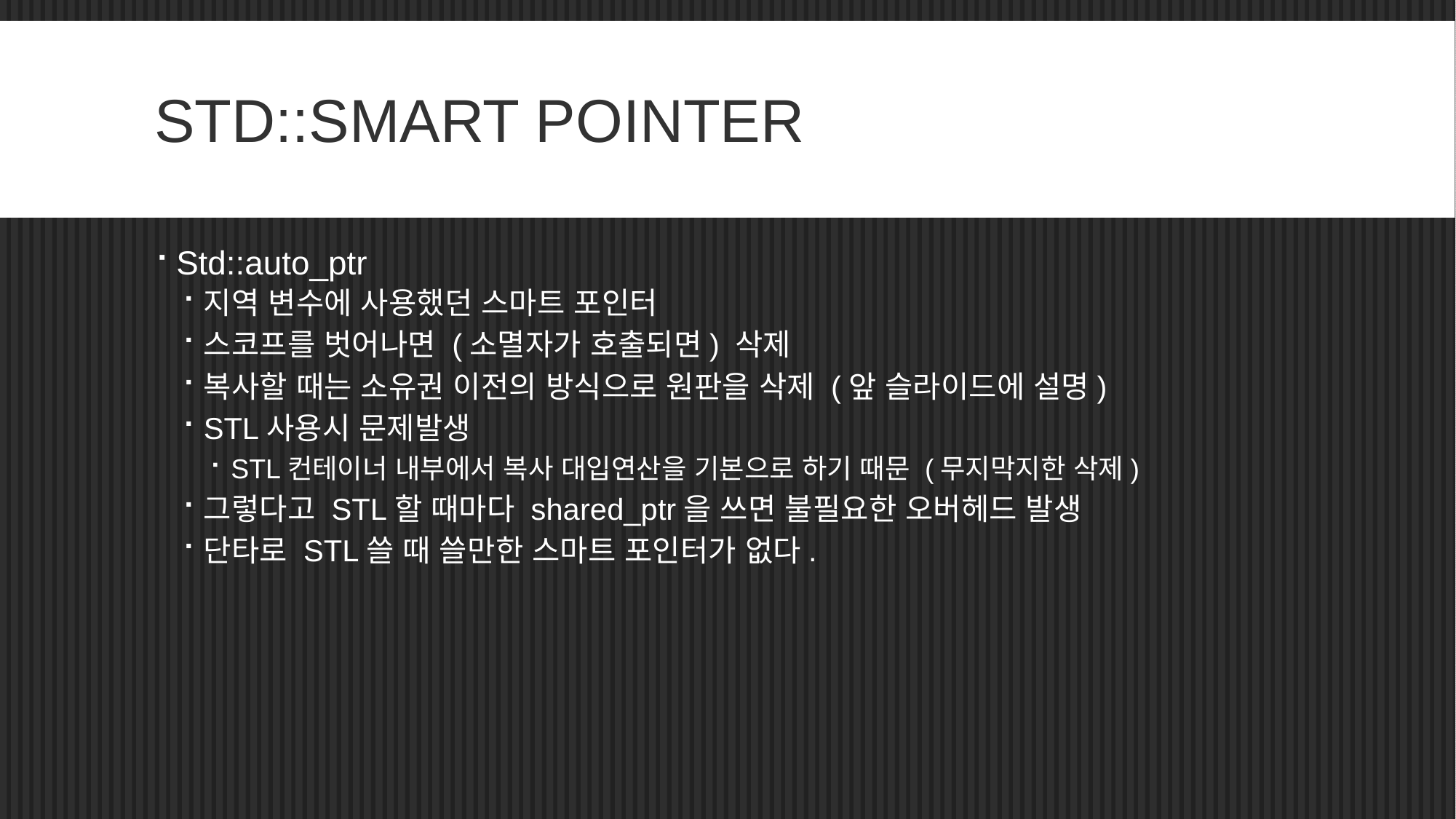

# STD::SMART POINTER
Std::auto_ptr
지역 변수에 사용했던 스마트 포인터
스코프를 벗어나면 (소멸자가 호출되면) 삭제
복사할 때는 소유권 이전의 방식으로 원판을 삭제 (앞 슬라이드에 설명)
STL사용시 문제발생
STL컨테이너 내부에서 복사 대입연산을 기본으로 하기 때문 (무지막지한 삭제)
그렇다고 STL할 때마다 shared_ptr을 쓰면 불필요한 오버헤드 발생
단타로 STL쓸 때 쓸만한 스마트 포인터가 없다.